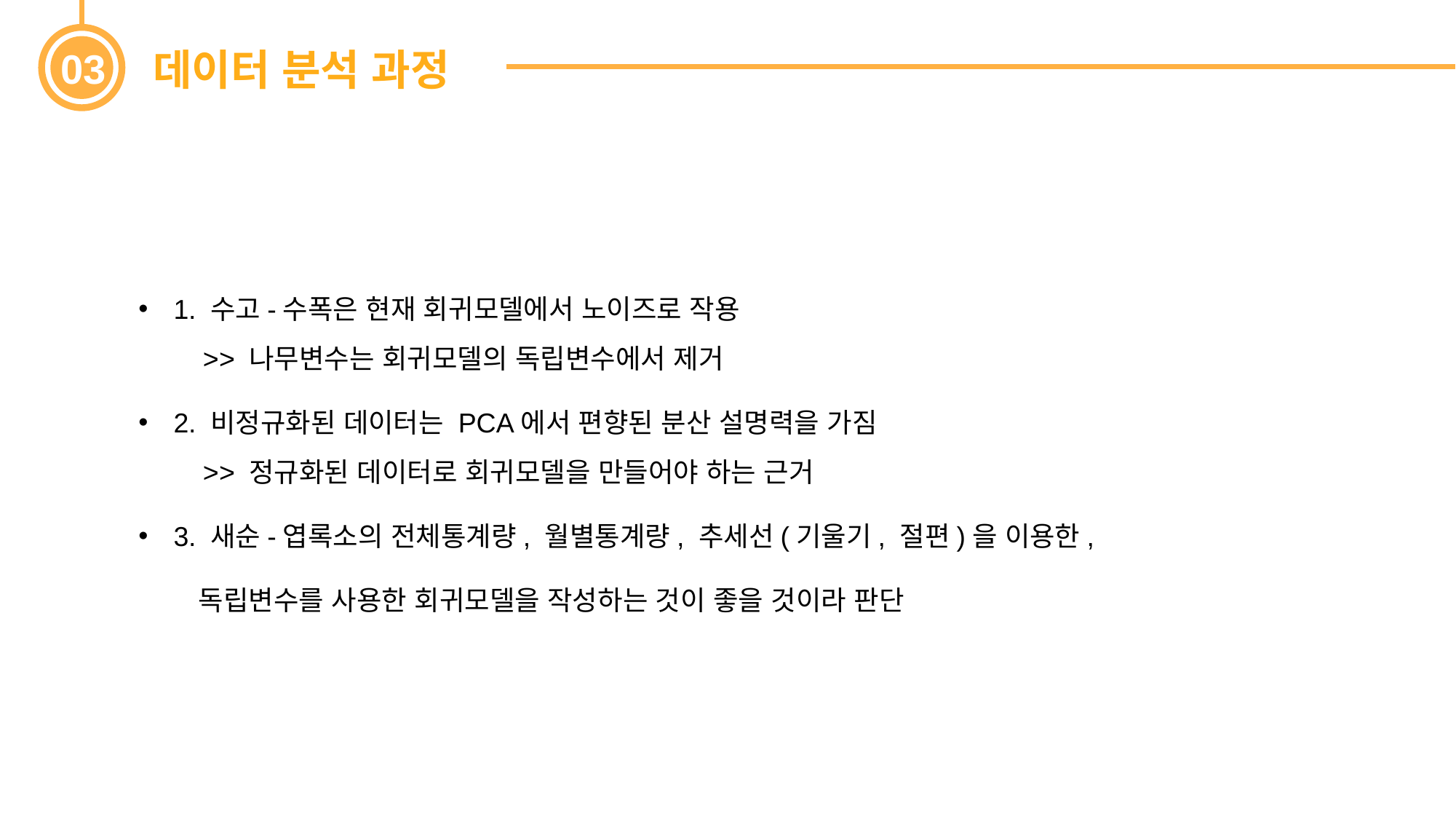

1. 수고-수폭은 현재 회귀모델에서 노이즈로 작용
    >> 나무변수는 회귀모델의 독립변수에서 제거
 2. 비정규화된 데이터는 PCA에서 편향된 분산 설명력을 가짐
    >> 정규화된 데이터로 회귀모델을 만들어야 하는 근거
 3. 새순-엽록소의 전체통계량, 월별통계량, 추세선(기울기, 절편)을 이용한,
       독립변수를 사용한 회귀모델을 작성하는 것이 좋을 것이라 판단